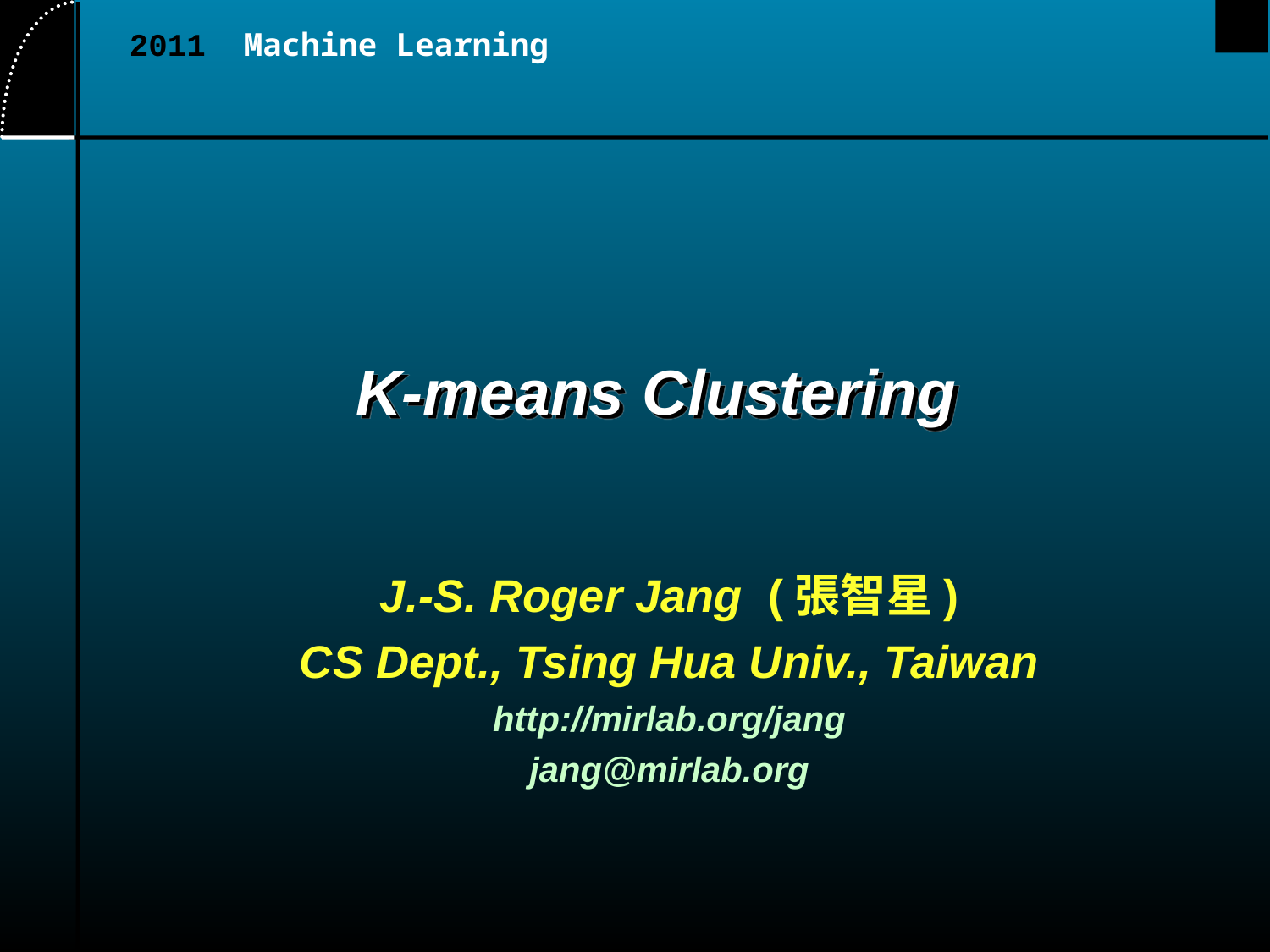

2011  Machine Learning

# K-means Clustering
J.-S. Roger Jang  (張智星)
CS Dept., Tsing Hua Univ., Taiwan
http://mirlab.org/jang
jang@mirlab.org